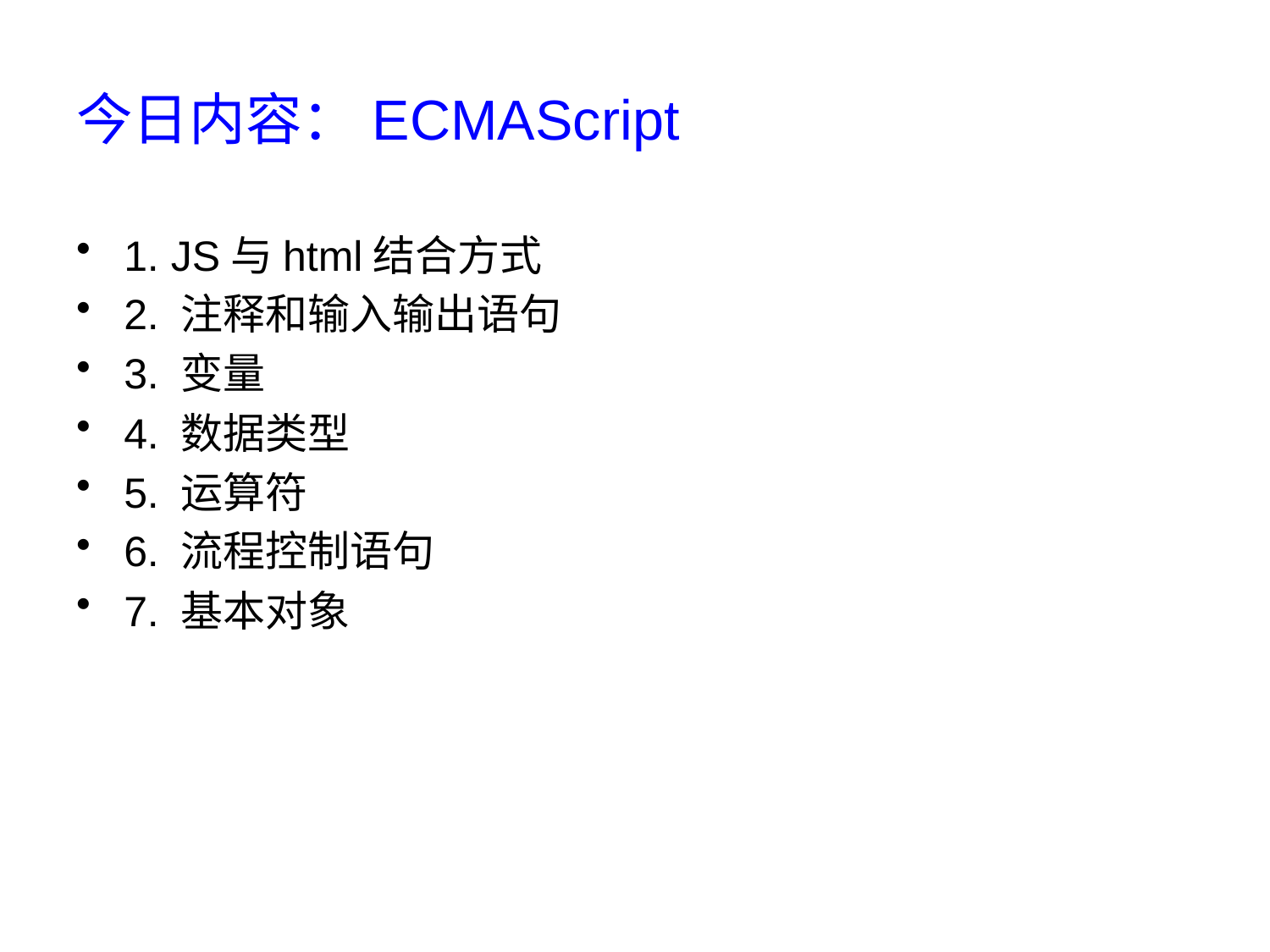

# 今日内容：ECMAScript
1. JS与html结合方式
2. 注释和输入输出语句
3. 变量
4. 数据类型
5. 运算符
6. 流程控制语句
7. 基本对象